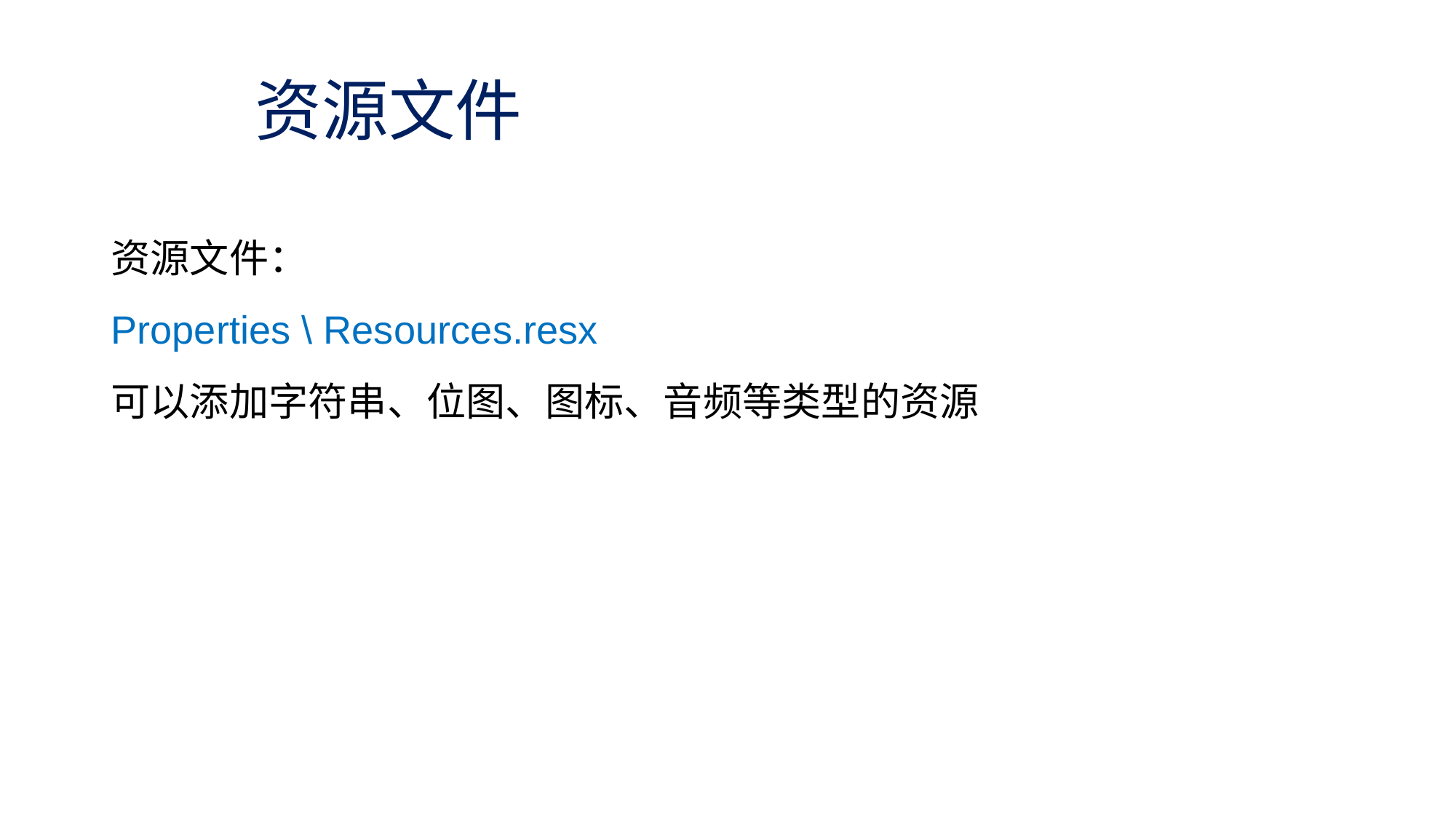

# 资源文件
资源文件：
Properties \ Resources.resx
可以添加字符串、位图、图标、音频等类型的资源